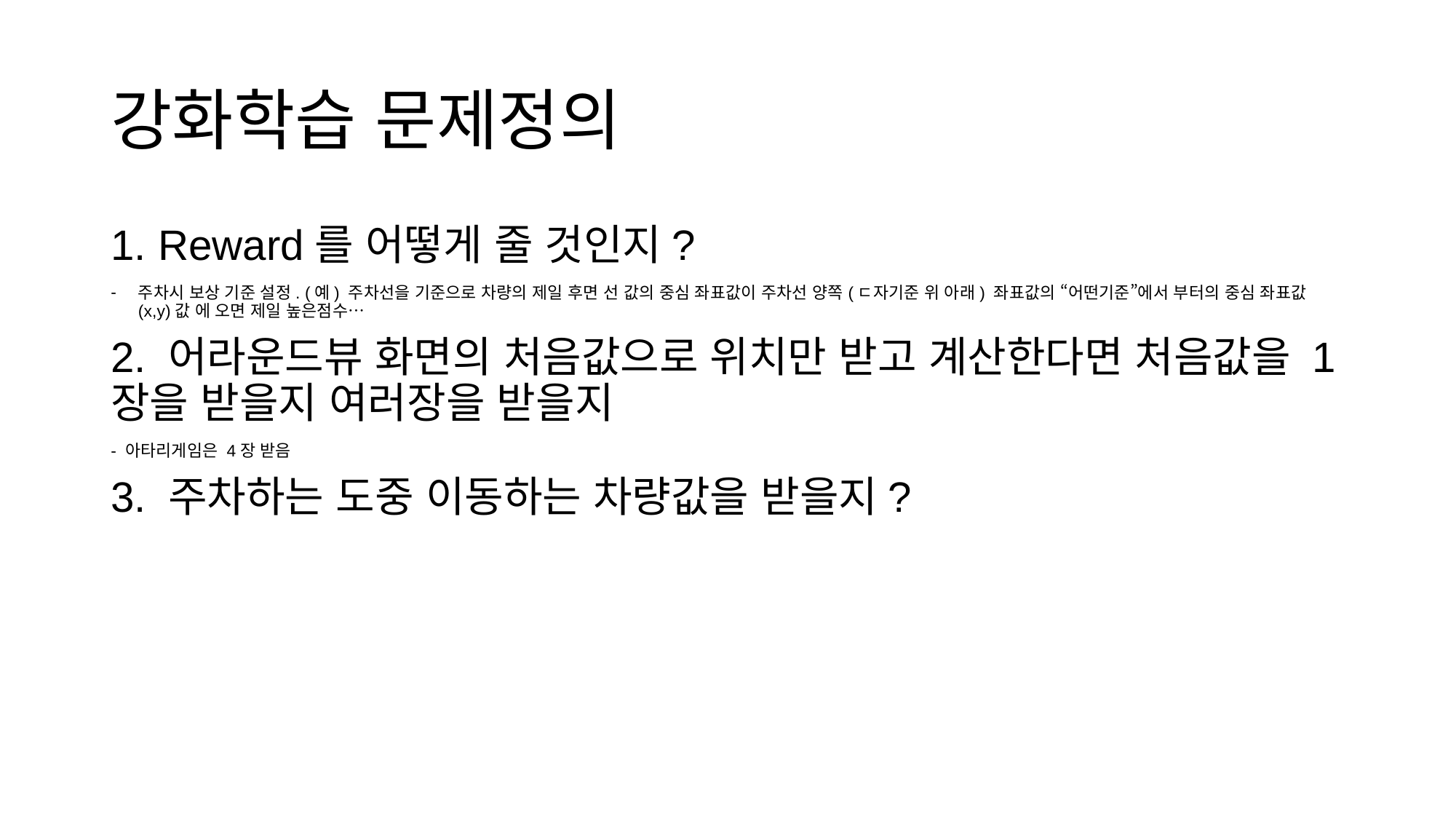

# 강화학습 문제정의
1. Reward를 어떻게 줄 것인지?
주차시 보상 기준 설정. (예) 주차선을 기준으로 차량의 제일 후면 선 값의 중심 좌표값이 주차선 양쪽(ㄷ자기준 위 아래) 좌표값의 “어떤기준”에서 부터의 중심 좌표값 (x,y)값 에 오면 제일 높은점수…
2. 어라운드뷰 화면의 처음값으로 위치만 받고 계산한다면 처음값을 1장을 받을지 여러장을 받을지
- 아타리게임은 4장 받음
3. 주차하는 도중 이동하는 차량값을 받을지?